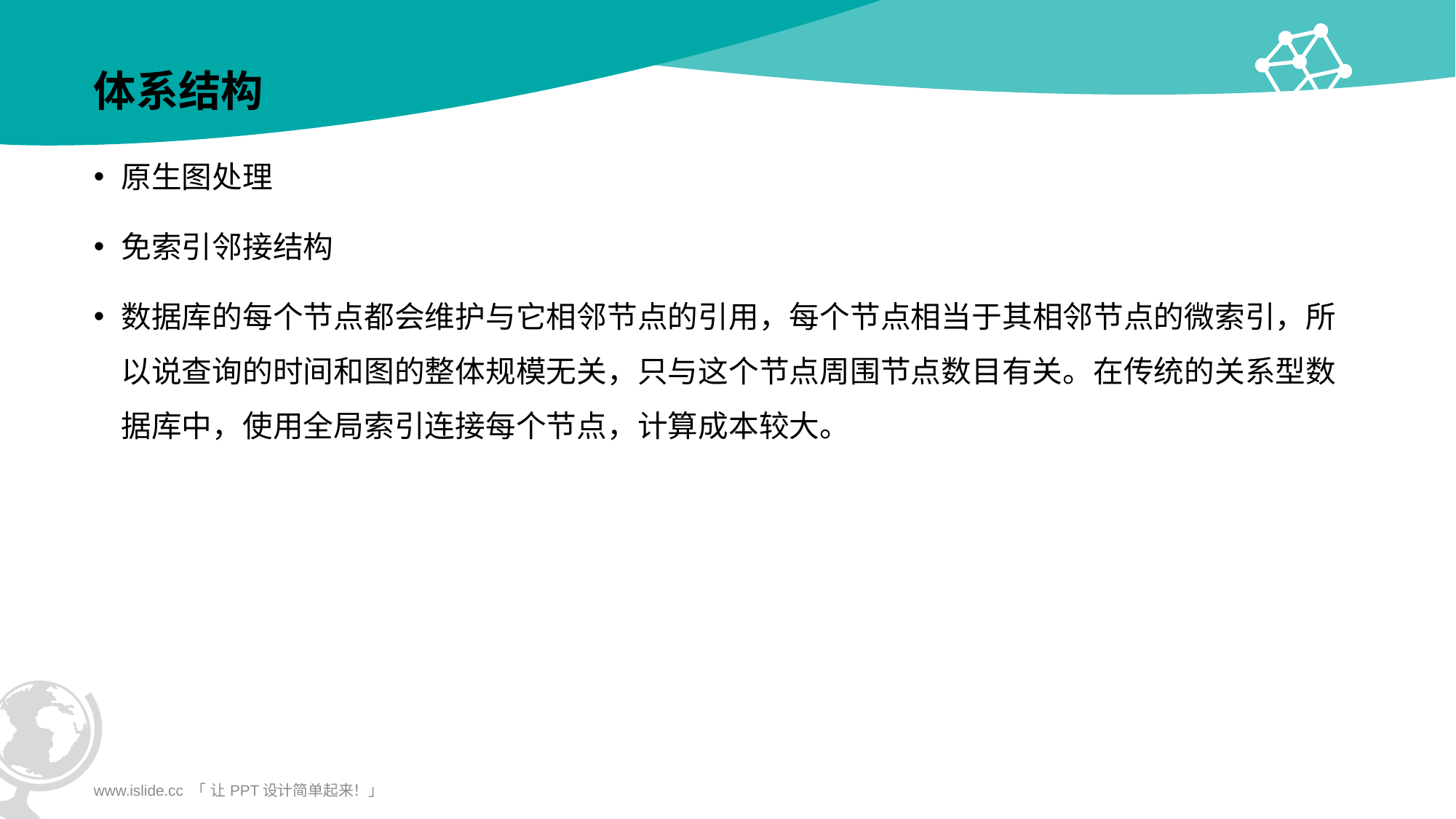

# 体系结构
原生图处理
免索引邻接结构
数据库的每个节点都会维护与它相邻节点的引用，每个节点相当于其相邻节点的微索引，所以说查询的时间和图的整体规模无关，只与这个节点周围节点数目有关。在传统的关系型数据库中，使用全局索引连接每个节点，计算成本较大。
www.islide.cc 「 让PPT设计简单起来！」
30